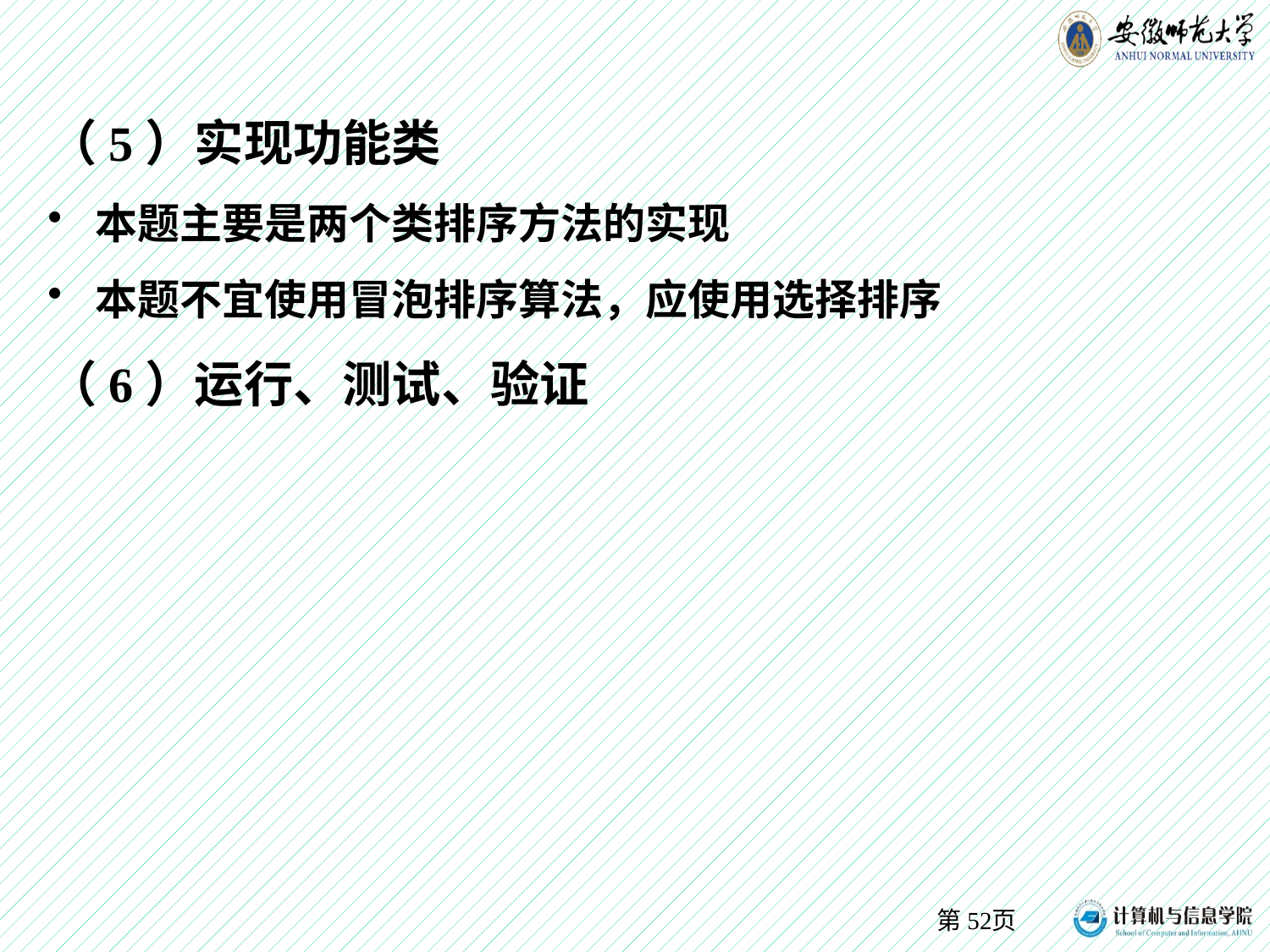

（5）实现功能类
本题主要是两个类排序方法的实现
本题不宜使用冒泡排序算法，应使用选择排序
（6）运行、测试、验证
第52页